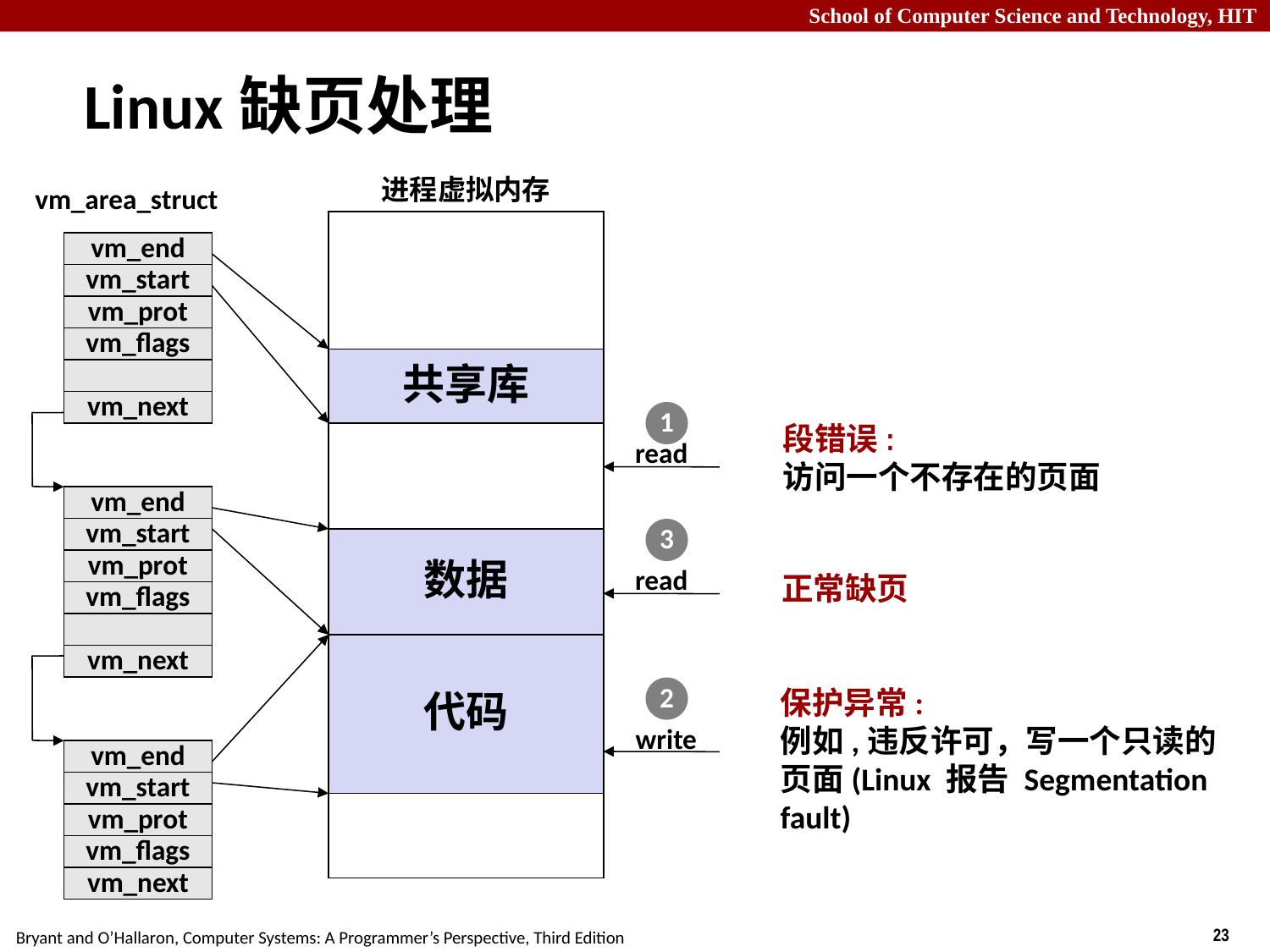

Linux缺页处理
进程虚拟内存
vm_area_struct

vm_end

vm_start

vm_prot
vm_flags
共享库
vm_next
1
read

段错误:
访问一个不存在的页面

vm_end

vm_start
3
read

数据
vm_prot
正常缺页
vm_flags

代码
vm_next

保护异常:
例如,违反许可，写一个只读的页面(Linux 报告 Segmentation fault)
2
write

vm_end

vm_start

vm_prot
vm_flags
vm_next